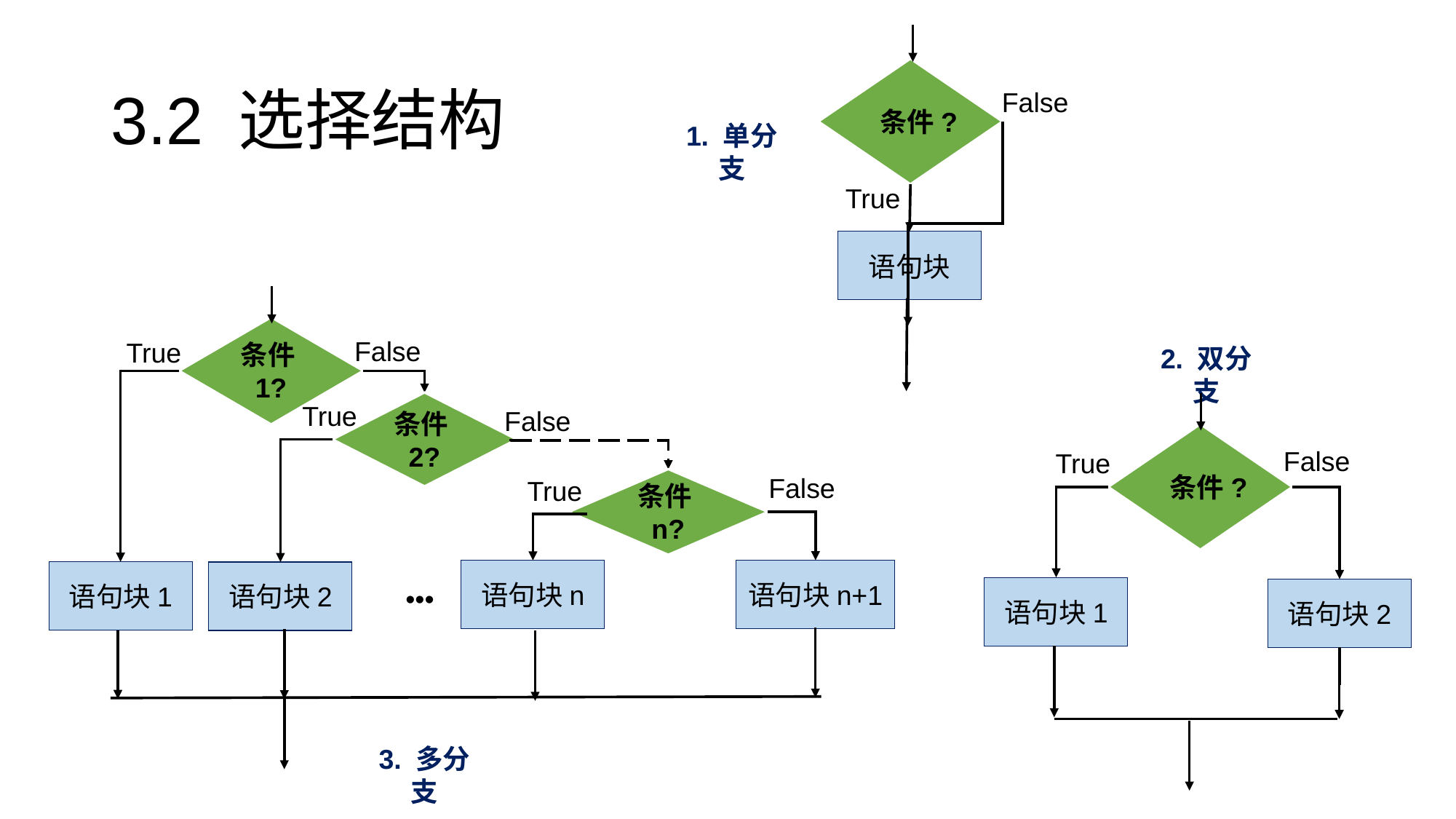

条件?
False
True
语句块
1. 单分支
# 3.2 选择结构

条件1?
False
True
条件2?
True
False
False
True
条件n?
语句块n+1
语句块n
语句块1
语句块2
•••
3. 多分支
2. 双分支
条件?
False
True
语句块1
语句块2